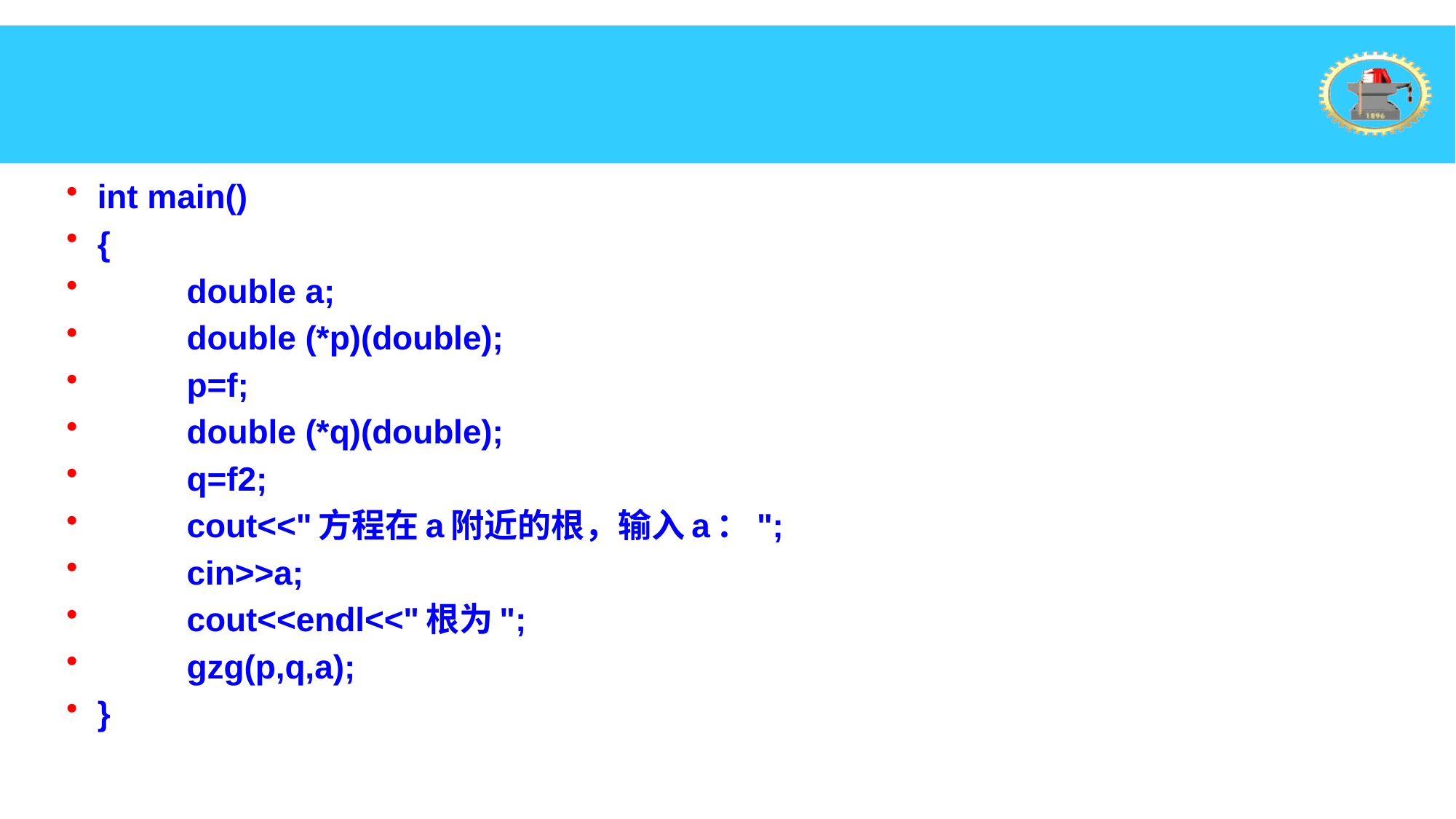

int main()
{
	double a;
	double (*p)(double);
	p=f;
	double (*q)(double);
	q=f2;
	cout<<"方程在a附近的根，输入a：";
	cin>>a;
	cout<<endl<<"根为";
	gzg(p,q,a);
}